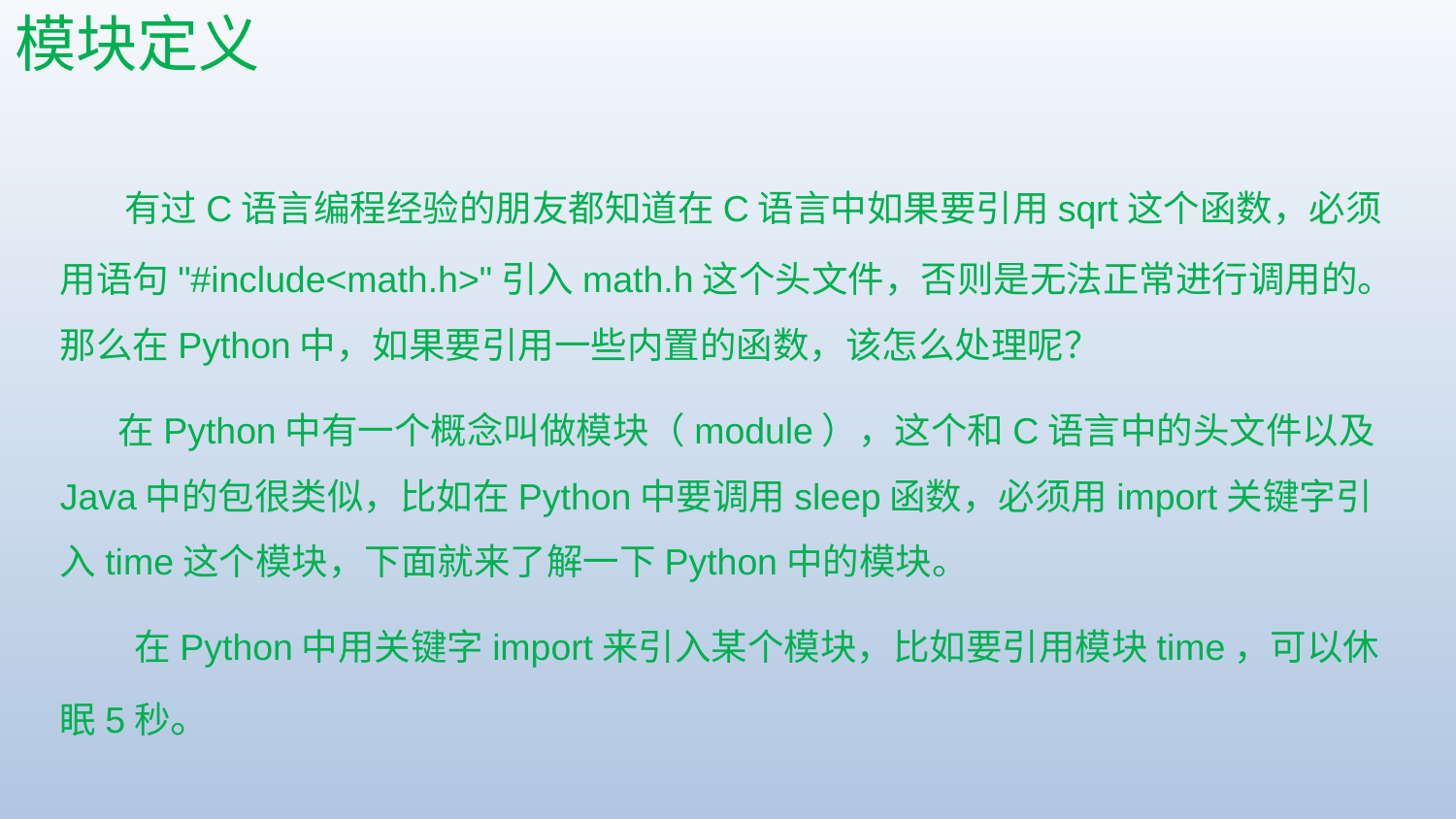

# 模块定义
      有过C语言编程经验的朋友都知道在C语言中如果要引用sqrt这个函数，必须用语句"#include<math.h>"引入math.h这个头文件，否则是无法正常进行调用的。那么在Python中，如果要引用一些内置的函数，该怎么处理呢？
      在Python中有一个概念叫做模块（module），这个和C语言中的头文件以及Java中的包很类似，比如在Python中要调用sleep函数，必须用import关键字引入time这个模块，下面就来了解一下Python中的模块。
        在Python中用关键字import来引入某个模块，比如要引用模块time，可以休眠5秒。